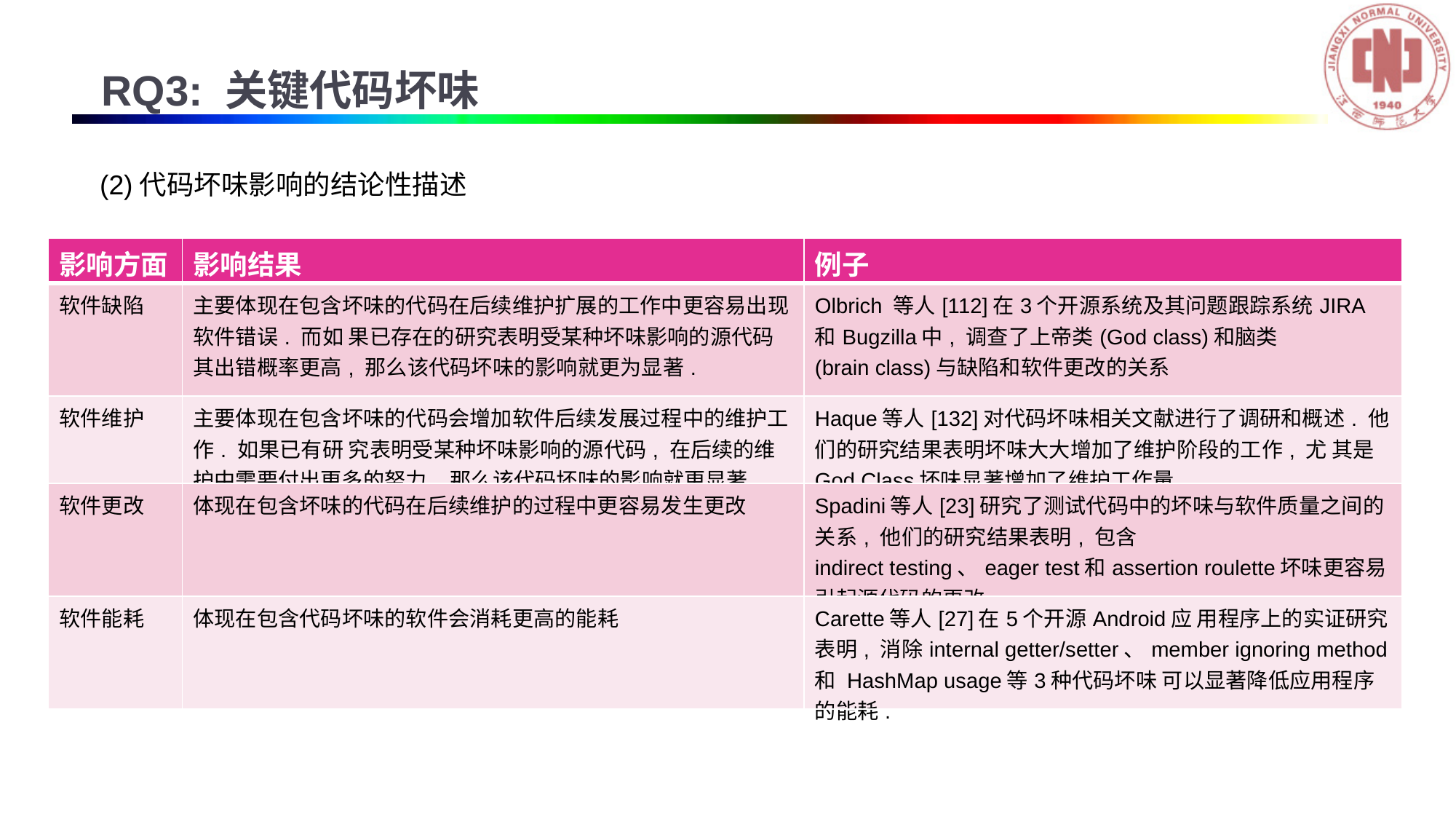

RQ3: 关键代码坏味
(2)代码坏味影响的结论性描述
| 影响方面 | 影响结果 | 例子 |
| --- | --- | --- |
| 软件缺陷 | 主要体现在包含坏味的代码在后续维护扩展的工作中更容易出现软件错误. 而如 果已存在的研究表明受某种坏味影响的源代码其出错概率更高, 那么该代码坏味的影响就更为显著. | Olbrich 等人[112]在3个开源系统及其问题跟踪系统JIRA和Bugzilla中, 调查了上帝类(God class)和脑类(brain class)与缺陷和软件更改的关系 |
| 软件维护 | 主要体现在包含坏味的代码会增加软件后续发展过程中的维护工作. 如果已有研 究表明受某种坏味影响的源代码, 在后续的维护中需要付出更多的努力, 那么该代码坏味的影响就更显著 | Haque等人[132]对代码坏味相关文献进行了调研和概述. 他们的研究结果表明坏味大大增加了维护阶段的工作, 尤 其是God Class坏味显著增加了维护工作量. |
| 软件更改 | 体现在包含坏味的代码在后续维护的过程中更容易发生更改 | Spadini等人[23]研究了测试代码中的坏味与软件质量之间的关系, 他们的研究结果表明, 包含indirect testing、eager test和assertion roulette坏味更容易引起源代码的更改. |
| 软件能耗 | 体现在包含代码坏味的软件会消耗更高的能耗 | Carette等人[27]在5个开源Android应 用程序上的实证研究表明, 消除internal getter/setter、member ignoring method和 HashMap usage等3种代码坏味 可以显著降低应用程序的能耗. |
21